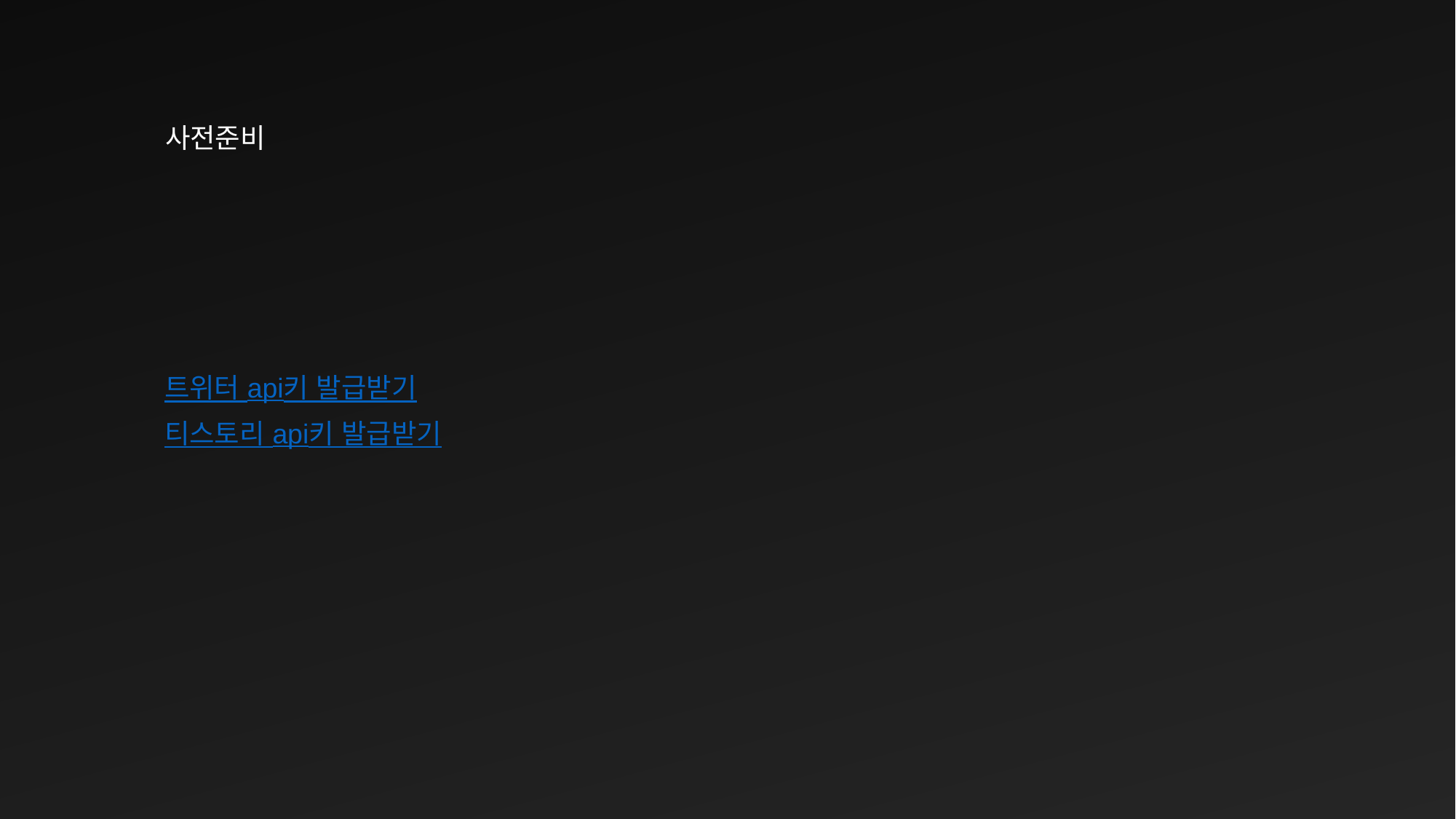

사전준비
트위터 api키 발급받기
티스토리 api키 발급받기